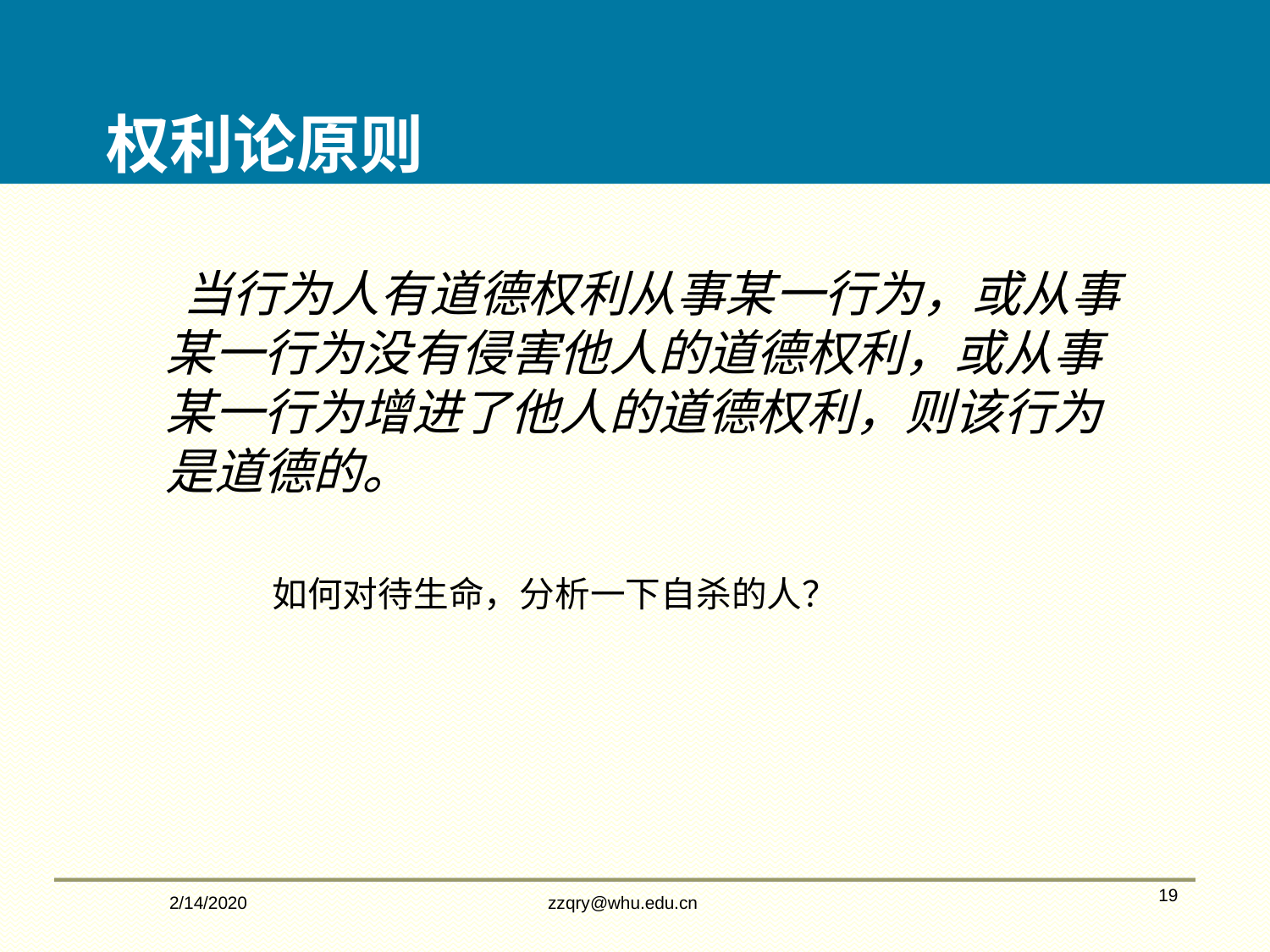

权利论原则
       当行为人有道德权利从事某一行为，或从事某一行为没有侵害他人的道德权利，或从事某一行为增进了他人的道德权利，则该行为是道德的。
如何对待生命，分析一下自杀的人？
2/14/2020
zzqry@whu.edu.cn
19